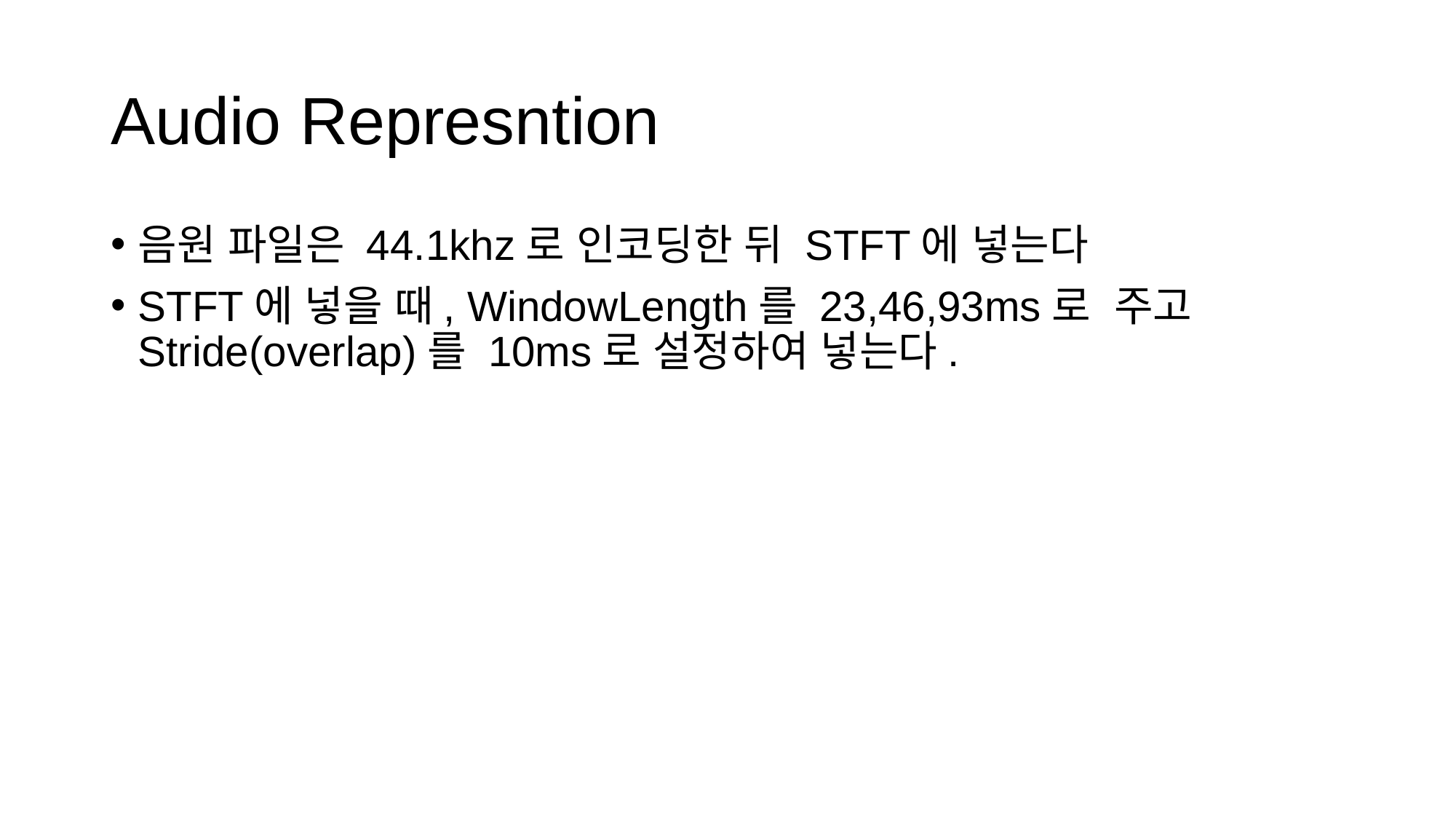

# Audio Represntion
음원 파일은 44.1khz로 인코딩한 뒤 STFT에 넣는다
STFT에 넣을 때, WindowLength를 23,46,93ms로  주고 Stride(overlap)를 10ms로 설정하여 넣는다.